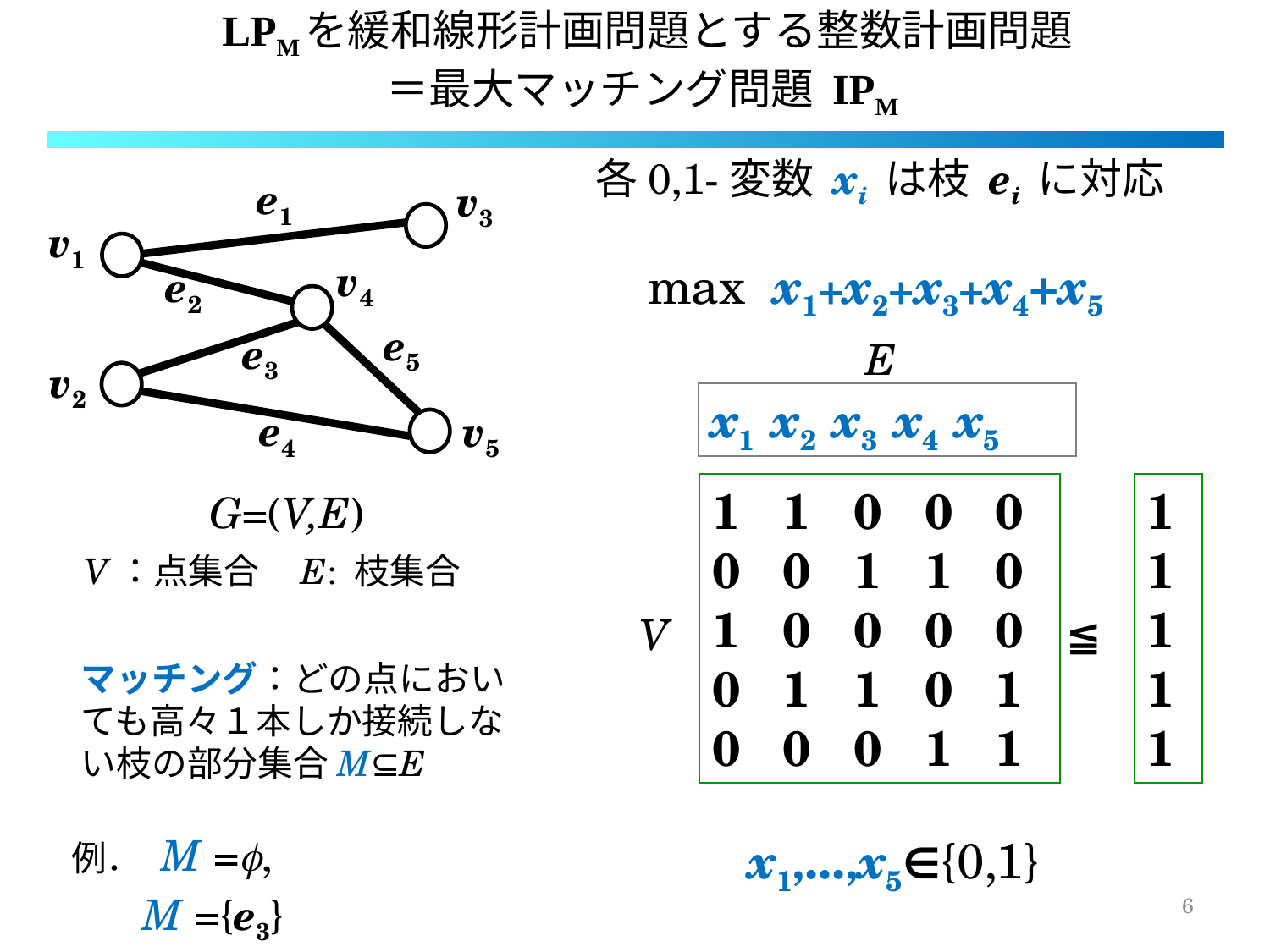

# LPMを緩和線形計画問題とする整数計画問題 ＝最大マッチング問題 IPM

各0,1-変数 xi は枝 ei に対応
 e1
 v3

 v1

 v4
max  x1+x2+x3+x4+x5
 e2

 e5

 e3

E
 v2

x1  x2  x3  x4  x5

 e4
 v5

1   1   0   0   0
0   0   1   1   0
1   0   0   0   0
0   1   1   0   1
0   0   0   1   1
1
1
1
1
1
≦
G=(V,E)
E: 枝集合
V：点集合
V
マッチング：どの点においても高々１本しか接続しない枝の部分集合M⊆E
例． M =φ,
      M ={e3}
x1,...,x5∈{0,1}
6